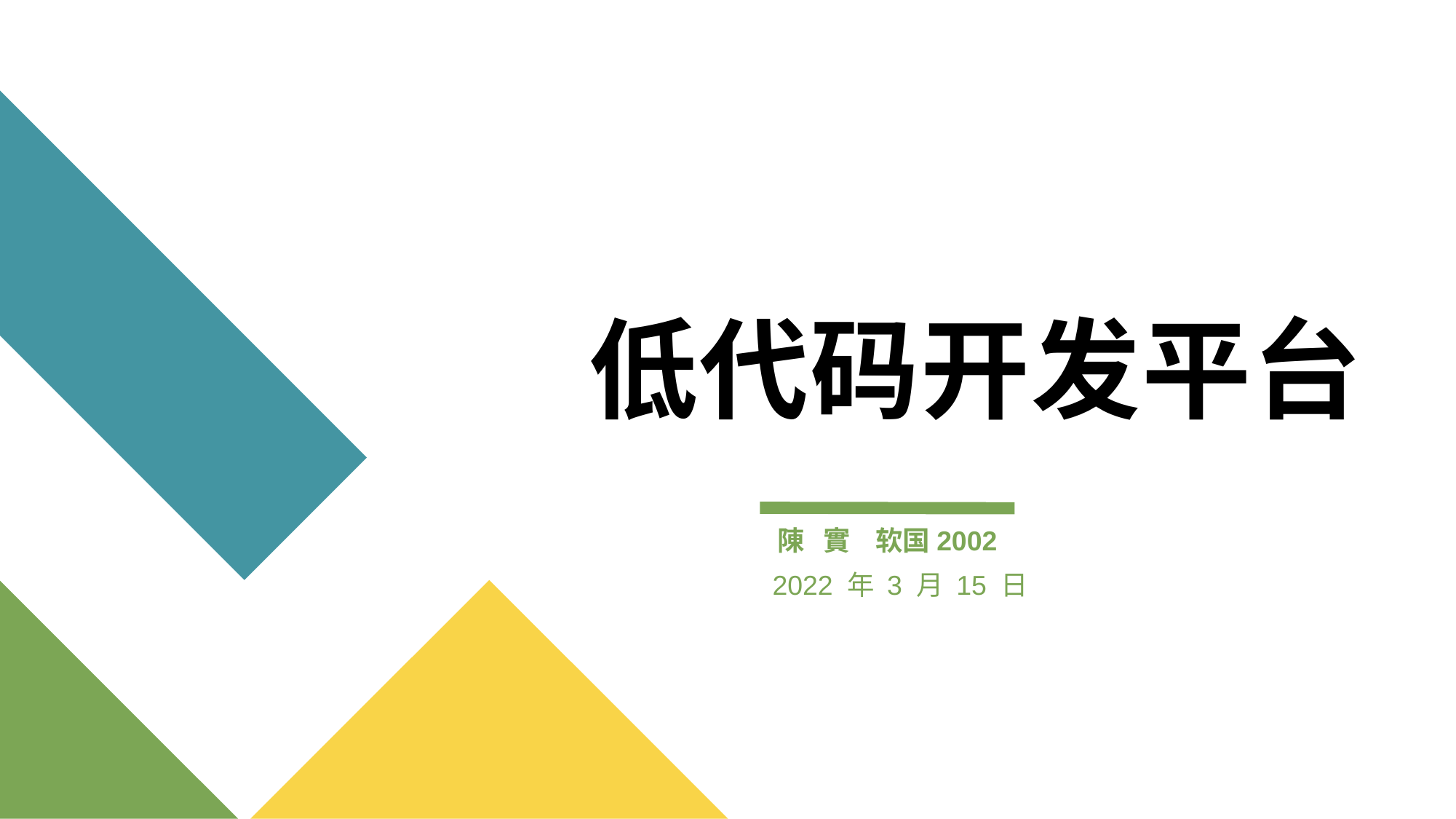

# 低代码开发平台
 陳   實    软国2002
 2022 年 3 月 15 日